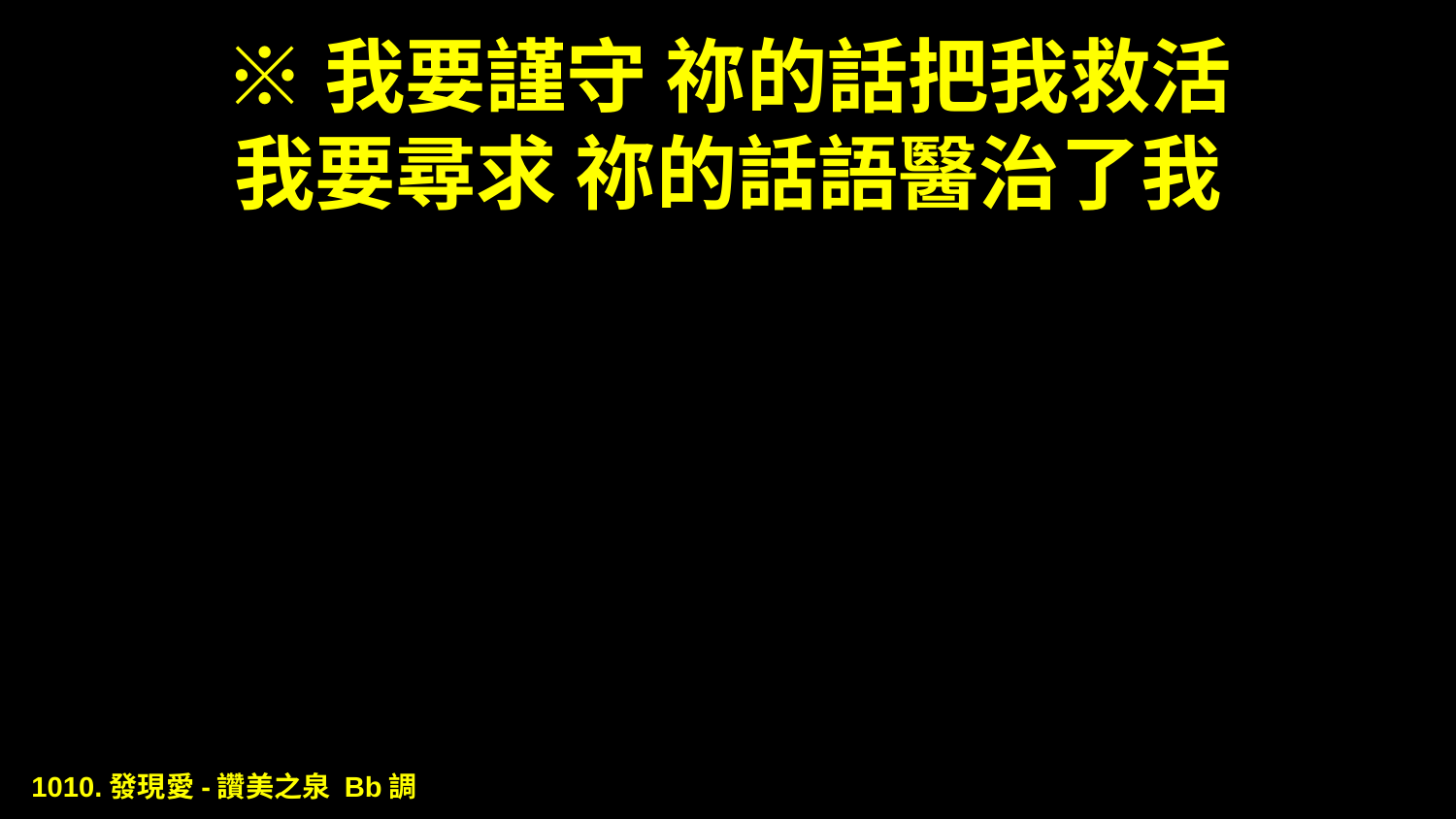

# ※我要謹守 祢的話把我救活 我要尋求 祢的話語醫治了我
1010.發現愛-讚美之泉 Bb調